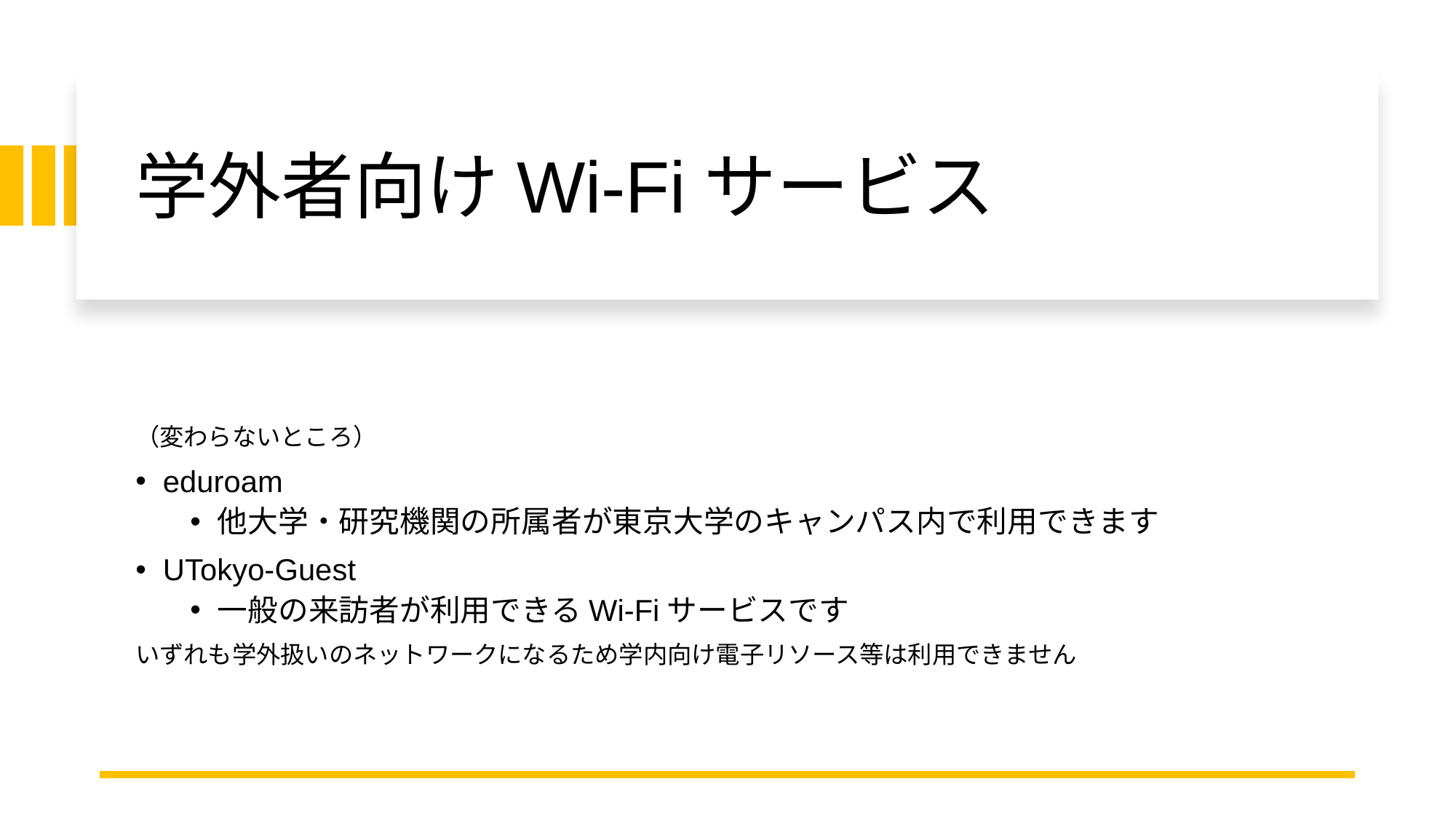

# 学外者向けWi-Fiサービス

（変わらないところ）
eduroam
他大学・研究機関の所属者が東京大学のキャンパス内で利用できます
UTokyo-Guest
一般の来訪者が利用できるWi-Fiサービスです
いずれも学外扱いのネットワークになるため学内向け電子リソース等は利用できません